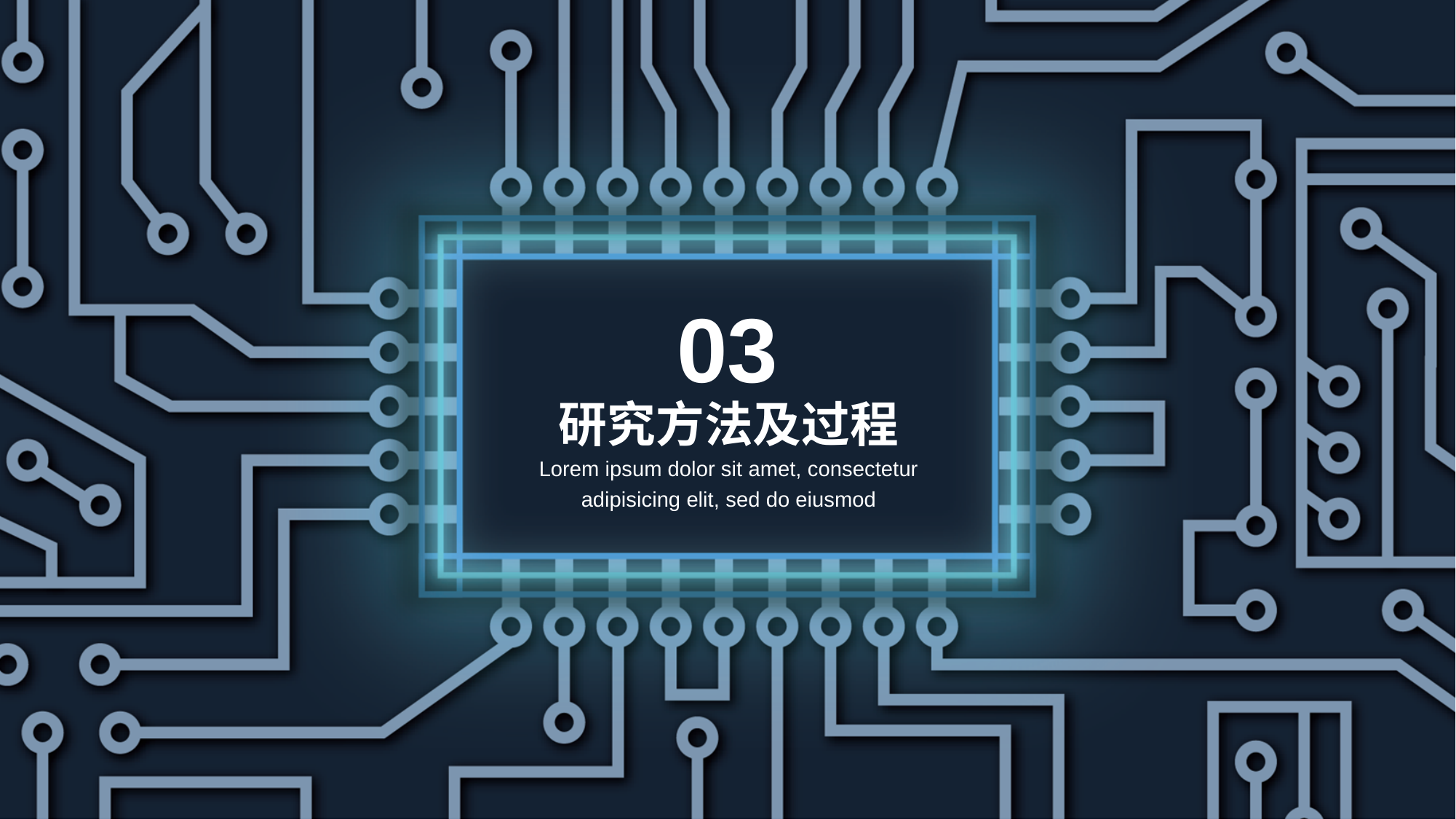

03
研究方法及过程
Lorem ipsum dolor sit amet, consectetur adipisicing elit, sed do eiusmod